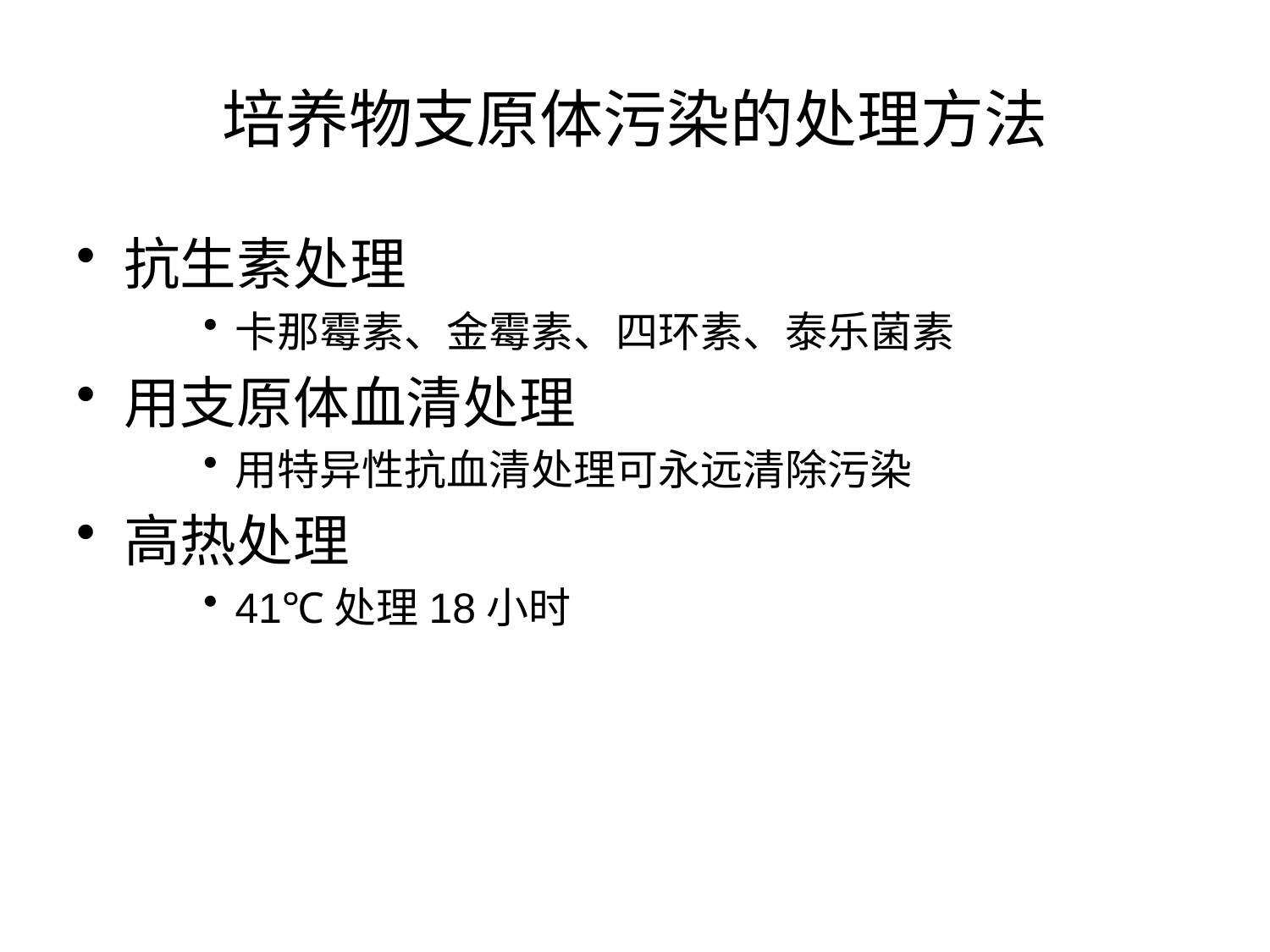

# 培养物支原体污染的处理方法
抗生素处理
卡那霉素、金霉素、四环素、泰乐菌素
用支原体血清处理
用特异性抗血清处理可永远清除污染
高热处理
41℃处理18小时